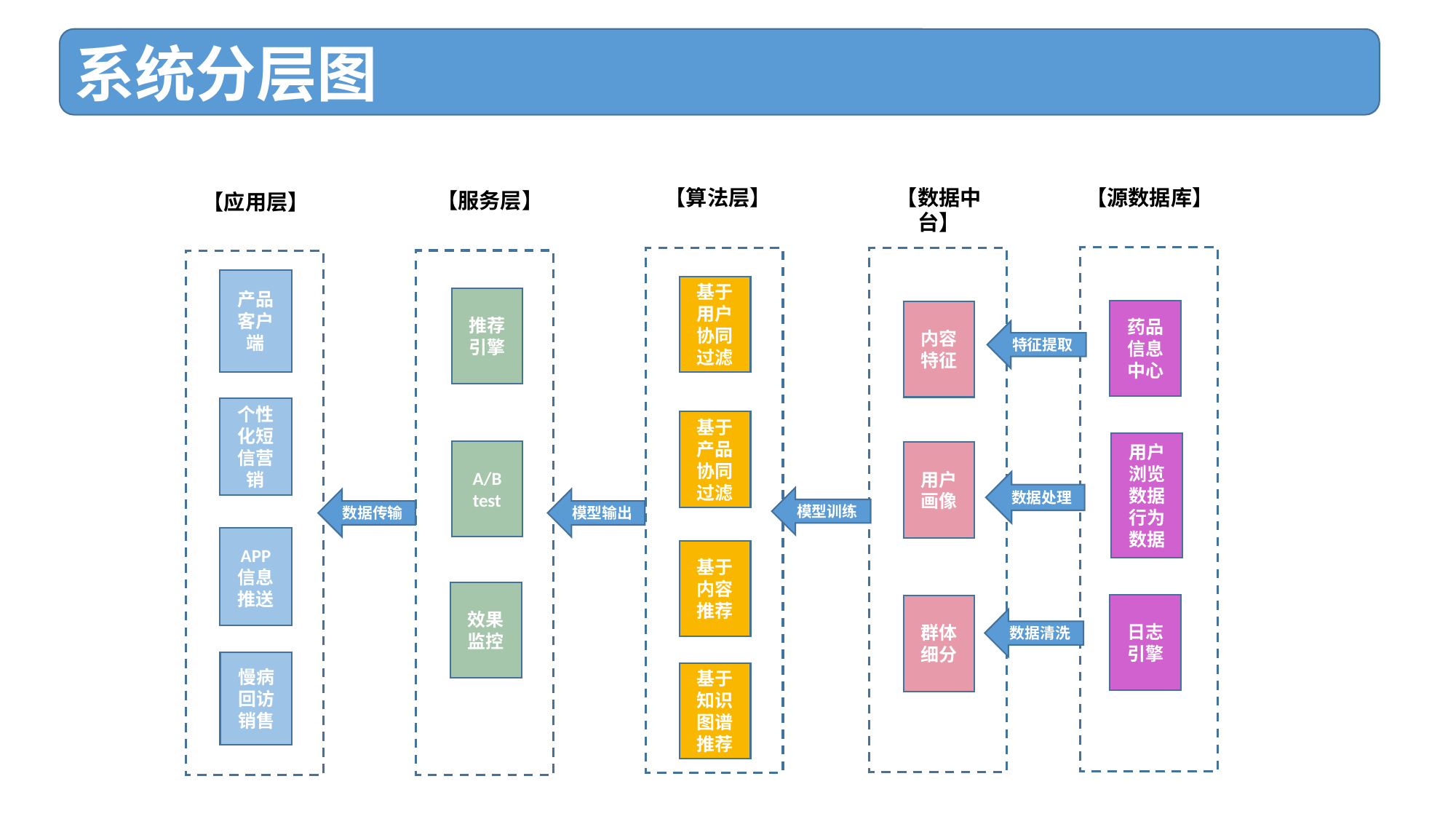

系统分层图
【算法层】
【数据中台】
【源数据库】
【服务层】
【应用层】

产品客户
端
基于用户协同过滤
推荐引擎
药品信息中心
内容特征
特征提取
个性化短信营销
基于产品协同过滤
用户浏览数据行为数据
A/B
test
用户画像
数据处理
模型训练
数据传输
模型输出
APP
信息推送
基于内容推荐
效果监控
日志引擎
群体细分
数据清洗
慢病回访销售
基于知识图谱推荐